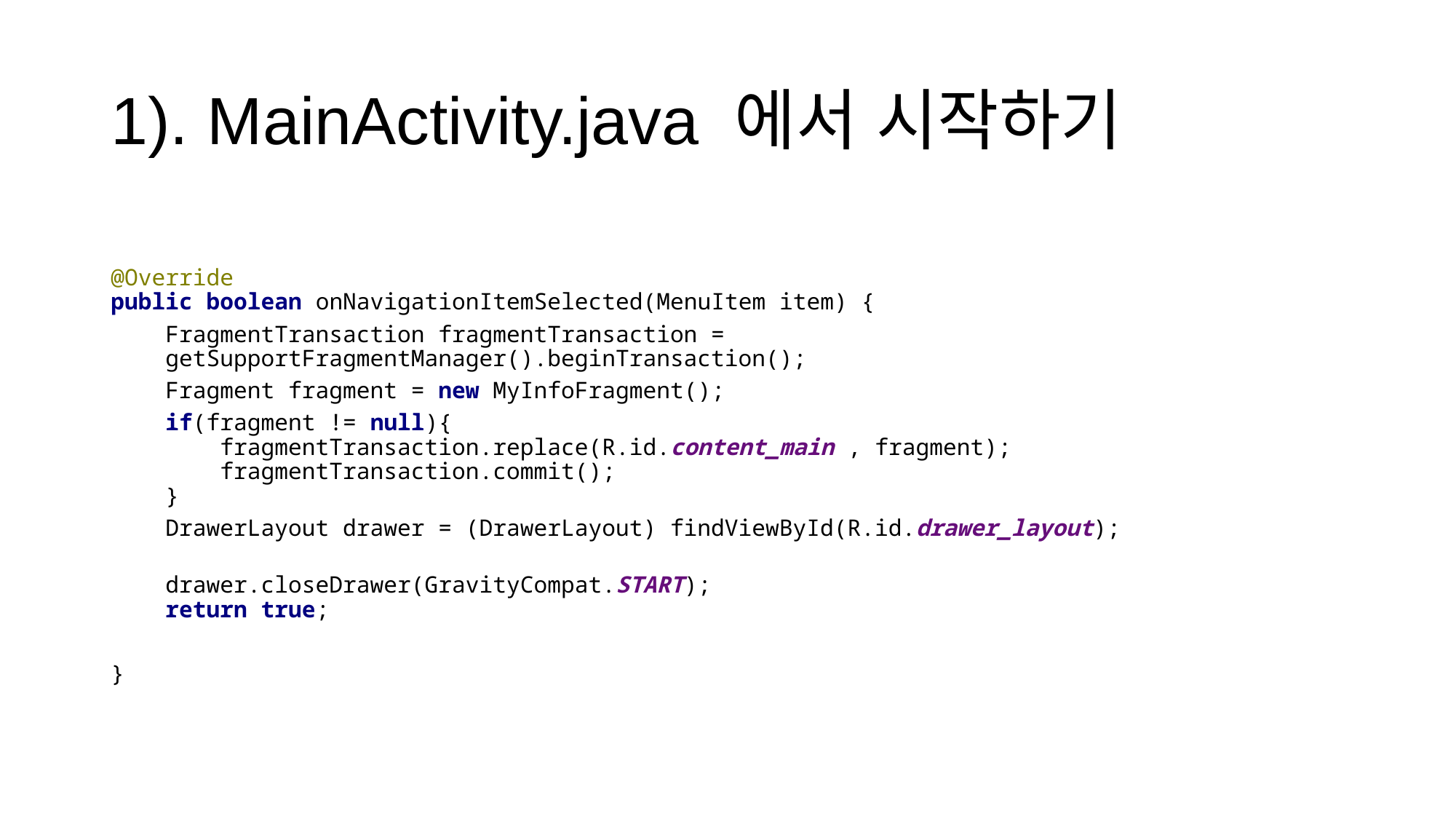

# 1). MainActivity.java 에서 시작하기

@Override
public boolean onNavigationItemSelected(MenuItem item) {
FragmentTransaction fragmentTransaction = getSupportFragmentManager().beginTransaction();
Fragment fragment = new MyInfoFragment();
if(fragment != null){
    fragmentTransaction.replace(R.id.content_main , fragment);
    fragmentTransaction.commit();
}
DrawerLayout drawer = (DrawerLayout) findViewById(R.id.drawer_layout);
drawer.closeDrawer(GravityCompat.START);
return true;
}